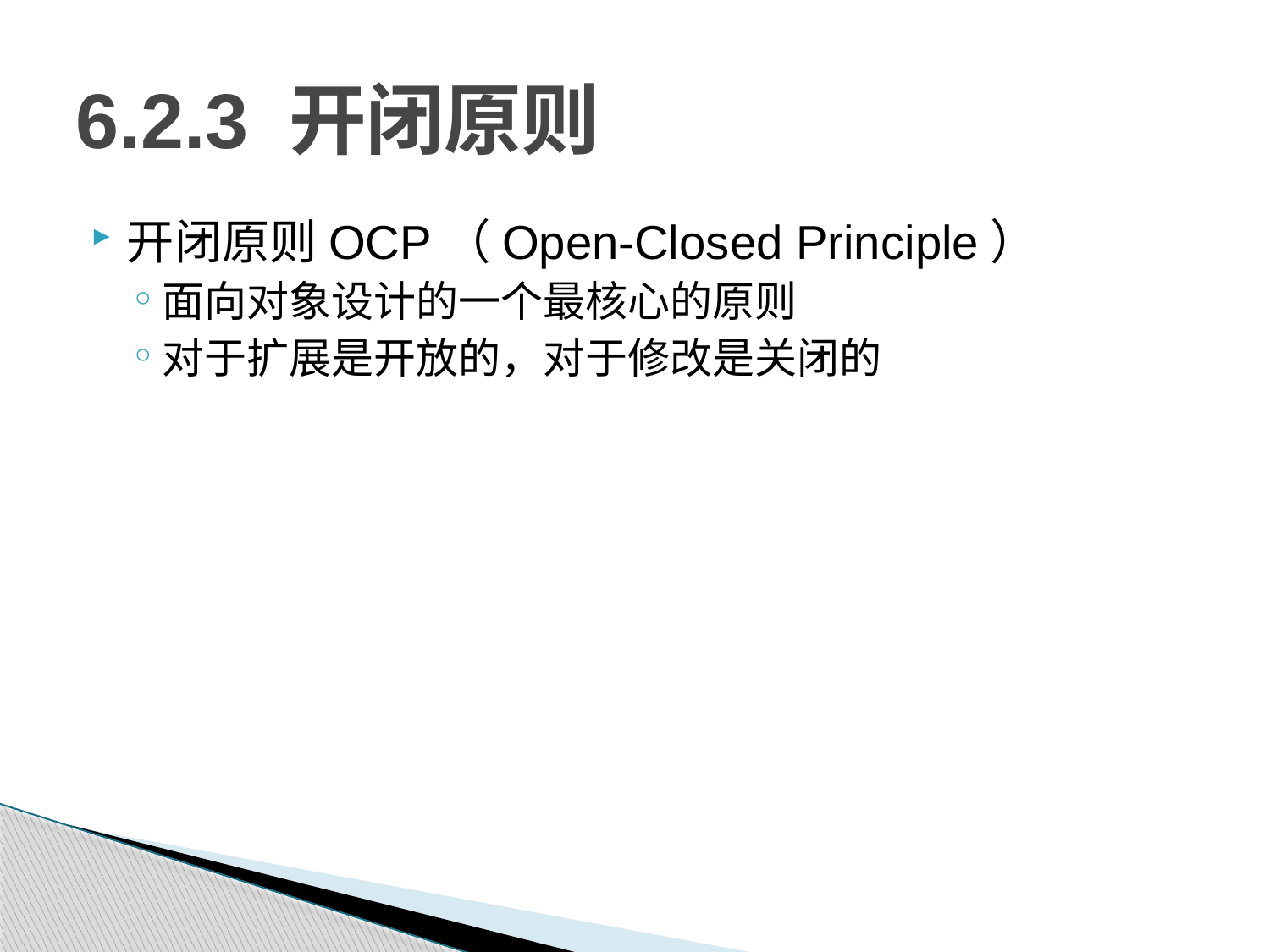

# 6.2.3 开闭原则
开闭原则OCP（Open-Closed Principle）
面向对象设计的一个最核心的原则
对于扩展是开放的，对于修改是关闭的